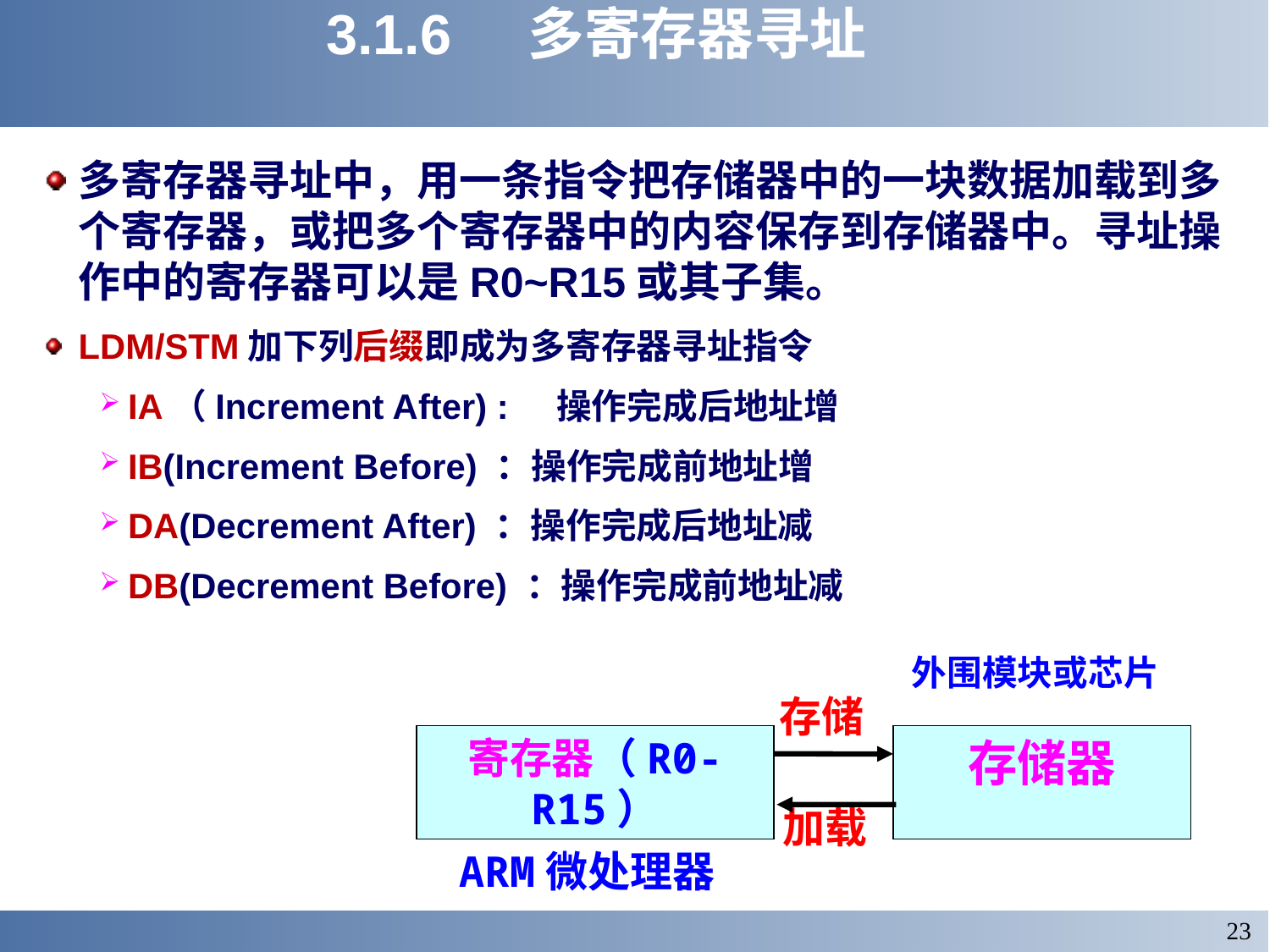

# 3.1.6    多寄存器寻址
多寄存器寻址中，用一条指令把存储器中的一块数据加载到多个寄存器，或把多个寄存器中的内容保存到存储器中。寻址操作中的寄存器可以是R0~R15或其子集。
LDM/STM加下列后缀即成为多寄存器寻址指令
IA（Increment After) :    操作完成后地址增
IB(Increment Before) ：操作完成前地址增
DA(Decrement After) ：操作完成后地址减
DB(Decrement Before) ：操作完成前地址减
外围模块或芯片
存储
寄存器（R0-R15）

加载

ARM微处理器
存储器